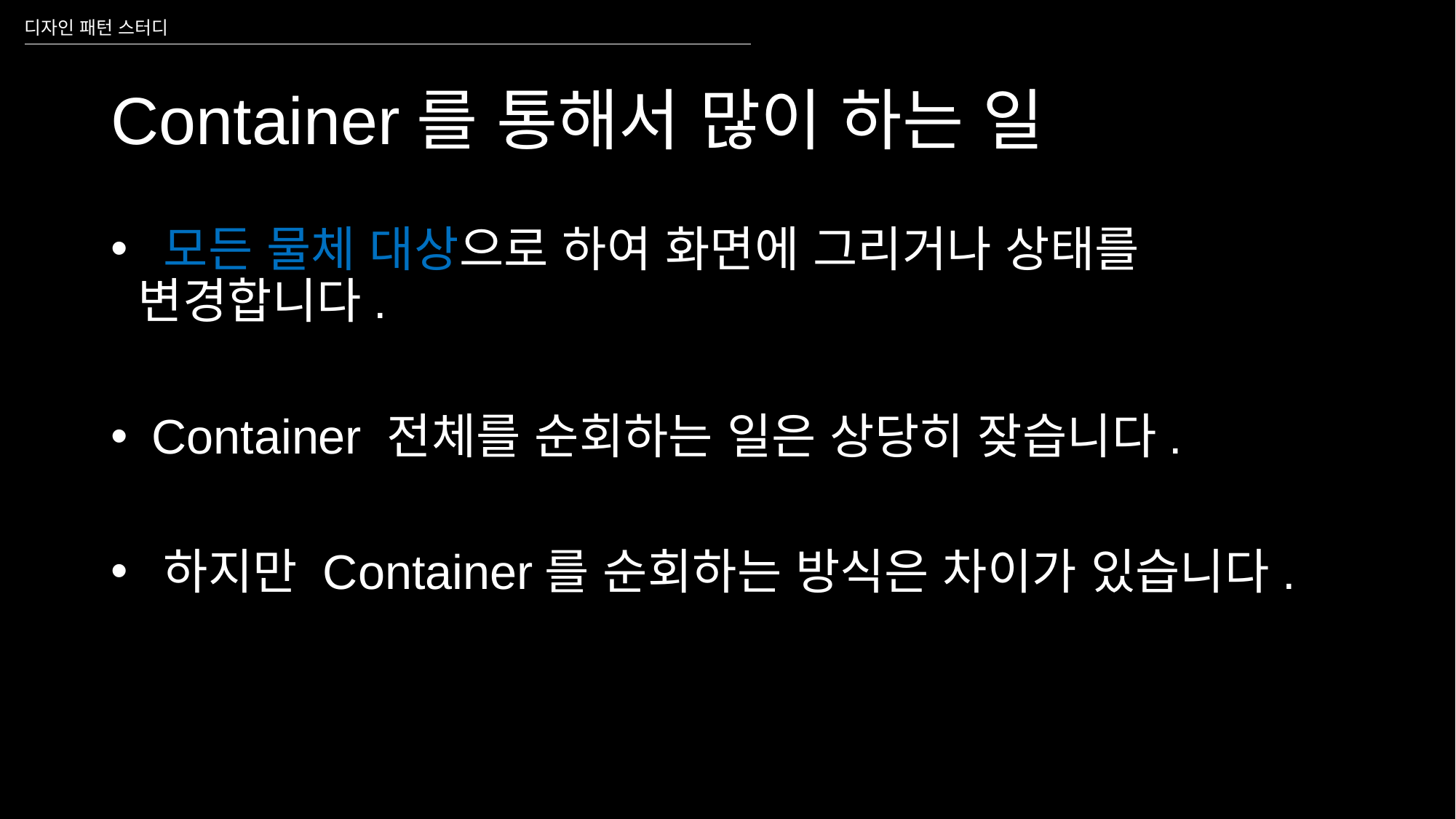

디자인 패턴 스터디
# Container를 통해서 많이 하는 일
 모든 물체 대상으로 하여 화면에 그리거나 상태를 변경합니다.

 Container 전체를 순회하는 일은 상당히 잦습니다.

 하지만 Container를 순회하는 방식은 차이가 있습니다.